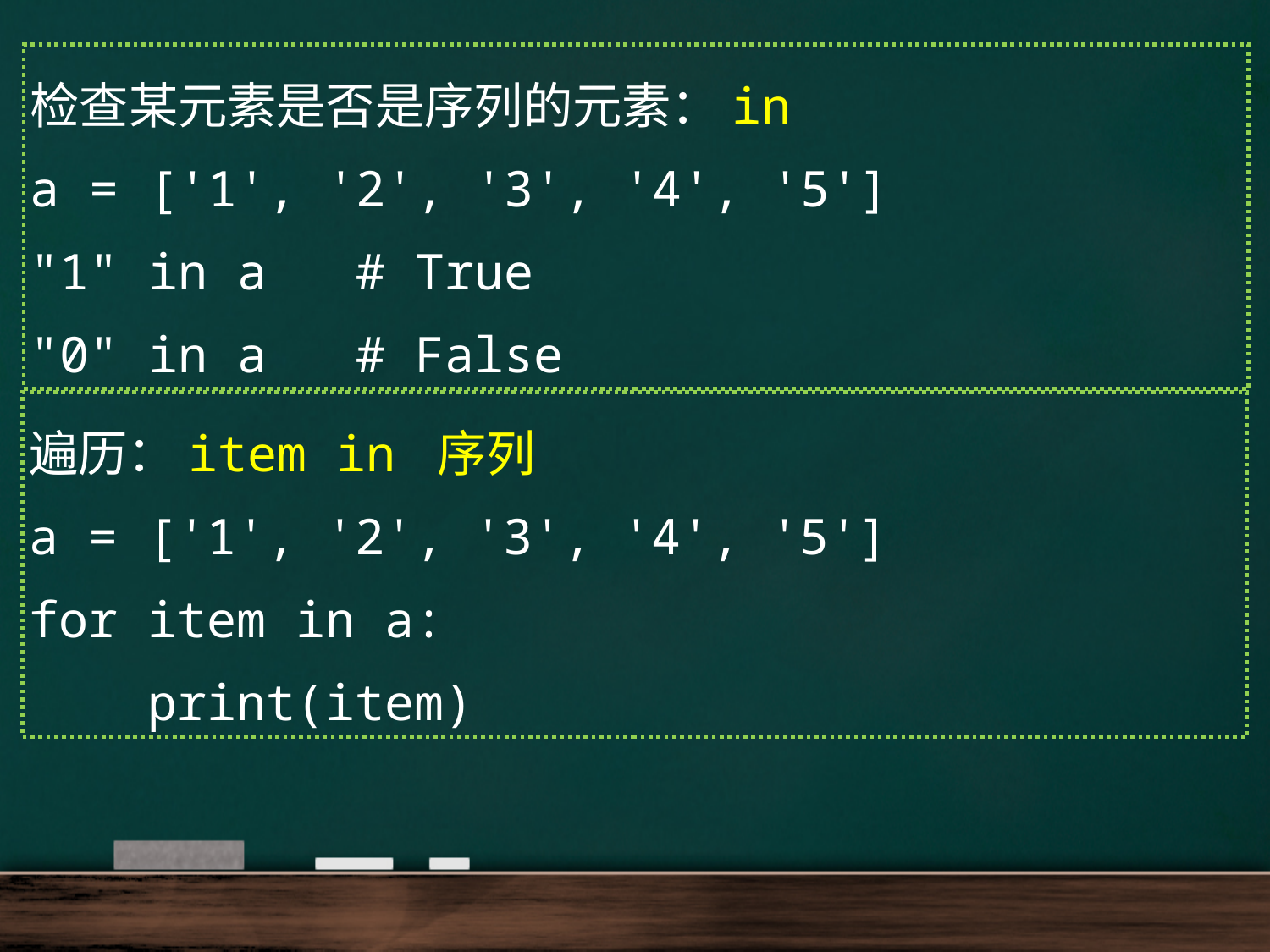

检查某元素是否是序列的元素：in
a = ['1', '2', '3', '4', '5']
"1" in a   # True
"0" in a   # False
遍历：item in 序列
a = ['1', '2', '3', '4', '5']
for item in a:
    print(item)